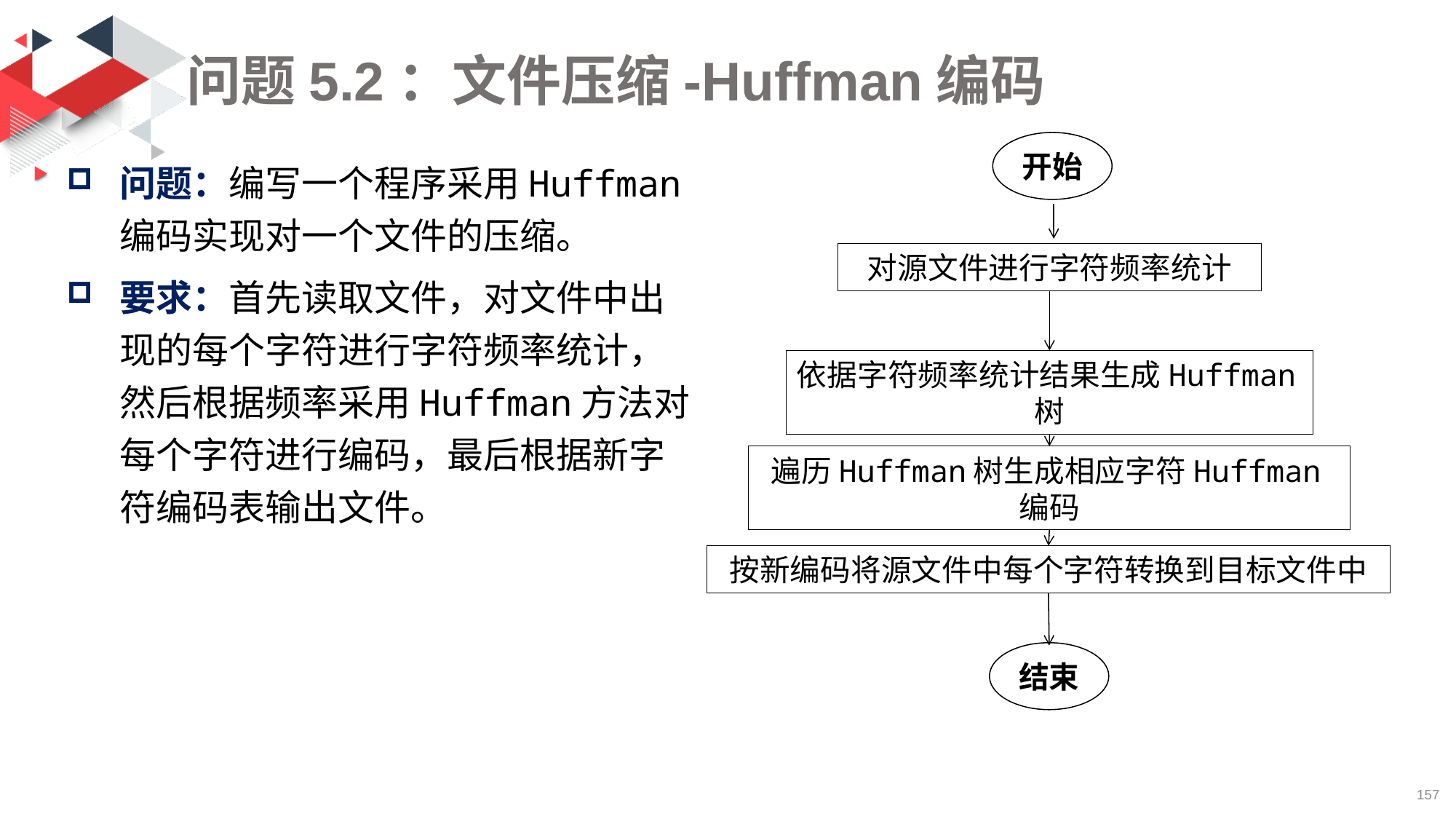

# 问题5.2：文件压缩-Huffman编码
开始
问题：编写一个程序采用Huffman编码实现对一个文件的压缩。
要求：首先读取文件，对文件中出现的每个字符进行字符频率统计，然后根据频率采用Huffman方法对每个字符进行编码，最后根据新字符编码表输出文件。
对源文件进行字符频率统计
依据字符频率统计结果生成Huffman树
遍历Huffman树生成相应字符Huffman编码
按新编码将源文件中每个字符转换到目标文件中
结束
157